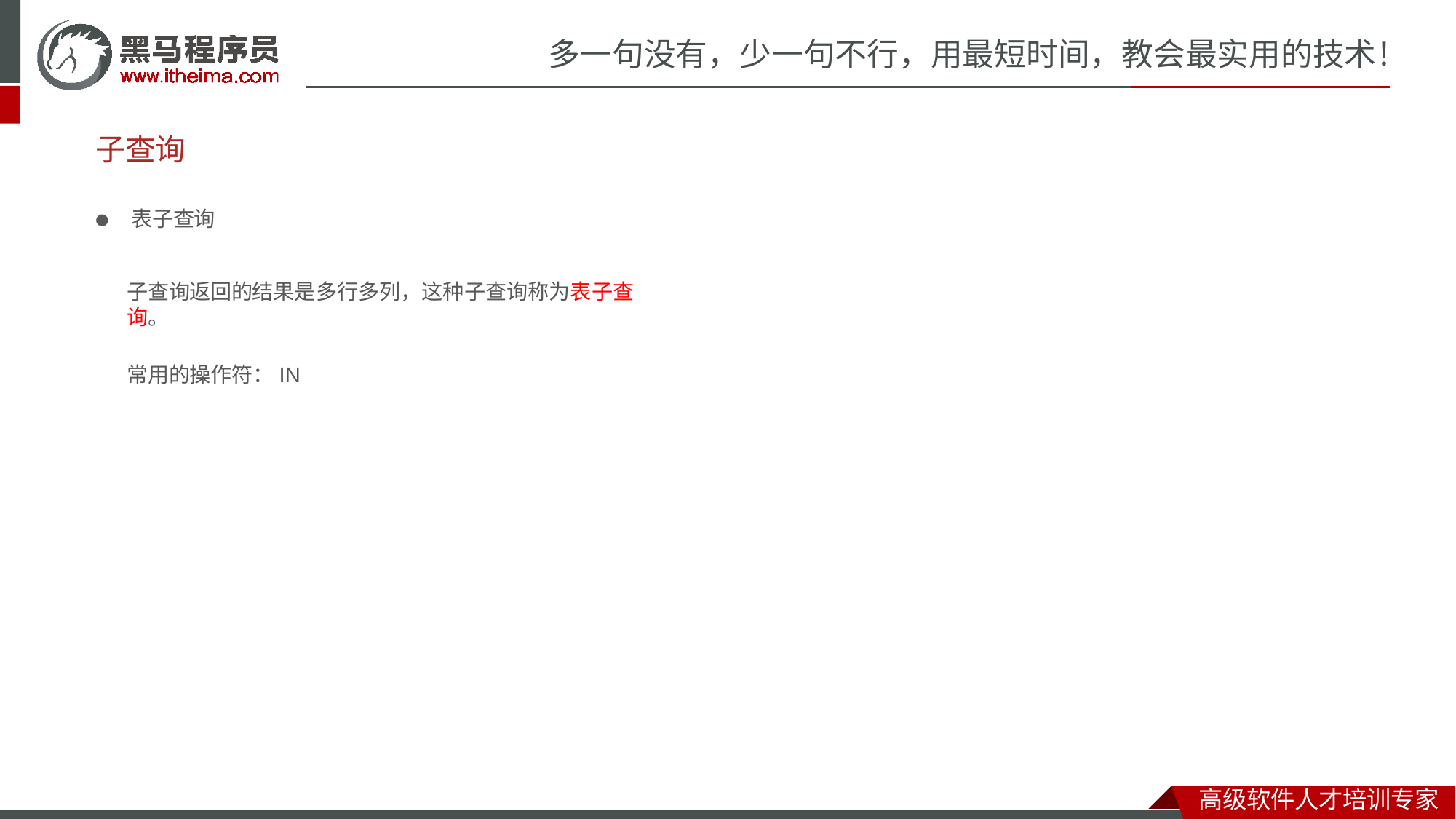

# 多一句没有，少一句不行，用最短时间，教会最实用的技术！

子查询

⚫	表子查询

子查询返回的结果是多行多列，这种子查询称为表子查询。

常用的操作符：IN
高级软件人才培训专家